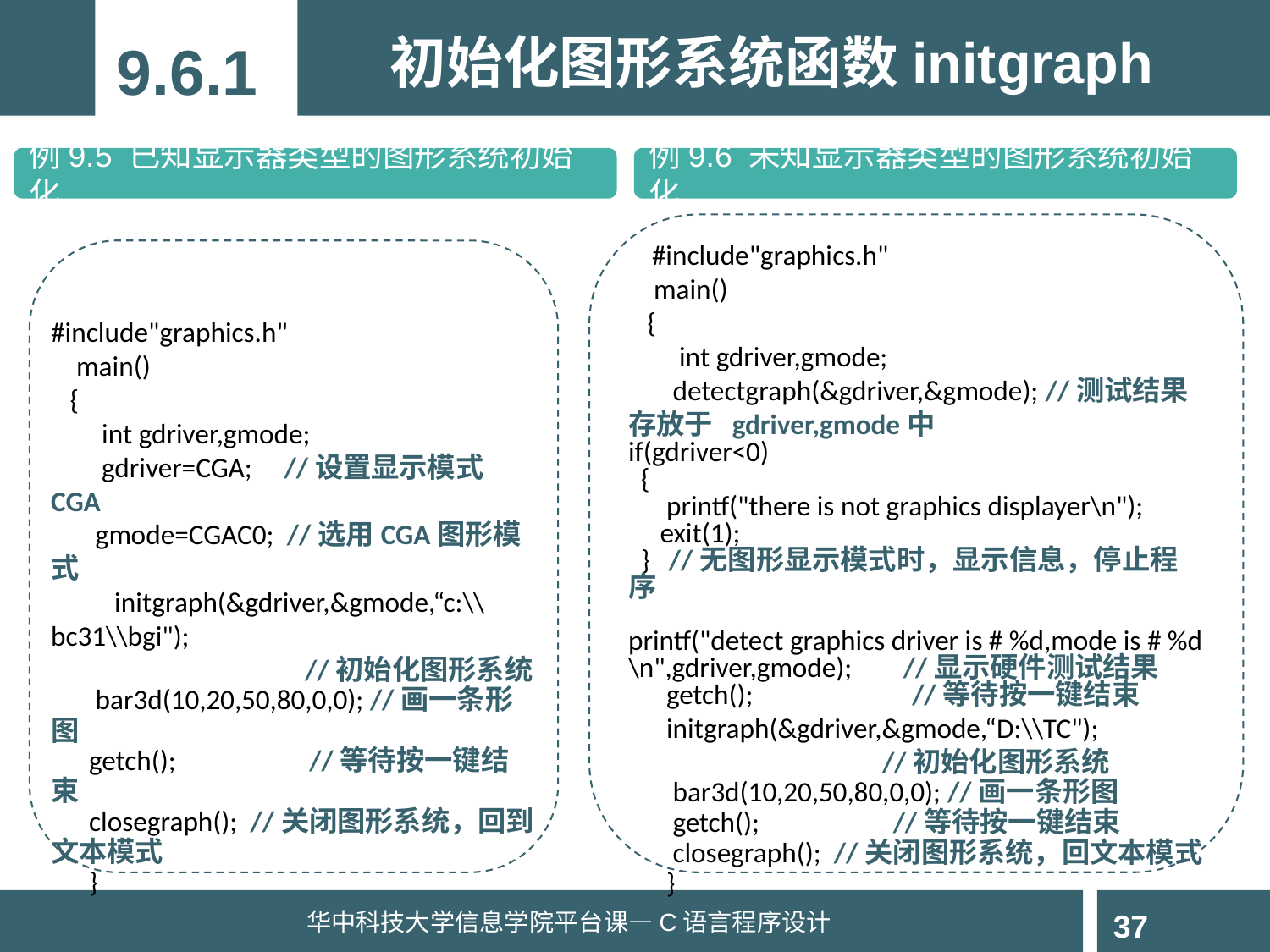

初始化图形系统函数initgraph
9.6.1
例9.5 已知显示器类型的图形系统初始化
例9.6 未知显示器类型的图形系统初始化

    #include"graphics.h"
    main()
   {
        int gdriver,gmode;
       detectgraph(&gdriver,&gmode); //测试结果存放于  gdriver,gmode中
if(gdriver<0)
  {
      printf("there is not graphics displayer\n");
     exit(1);
  }   //无图形显示模式时，显示信息，停止程序

printf("detect graphics driver is # %d,mode is # %d \n",gdriver,gmode);        //显示硬件测试结果
      getch();                         //等待按一键结束
      initgraph(&gdriver,&gmode,“D:\\TC");
                                        //初始化图形系统
       bar3d(10,20,50,80,0,0); //画一条形图
       getch();                     //等待按一键结束
       closegraph();  //关闭图形系统，回文本模式
      }

#include"graphics.h"
    main()
   {
        int gdriver,gmode;
        gdriver=CGA;     //设置显示模式CGA
       gmode=CGAC0;  //选用CGA图形模式
          initgraph(&gdriver,&gmode,“c:\\bc31\\bgi");
                                        //初始化图形系统
       bar3d(10,20,50,80,0,0); //画一条形图
      getch();                     //等待按一键结束
      closegraph();  //关闭图形系统，回到文本模式
      }